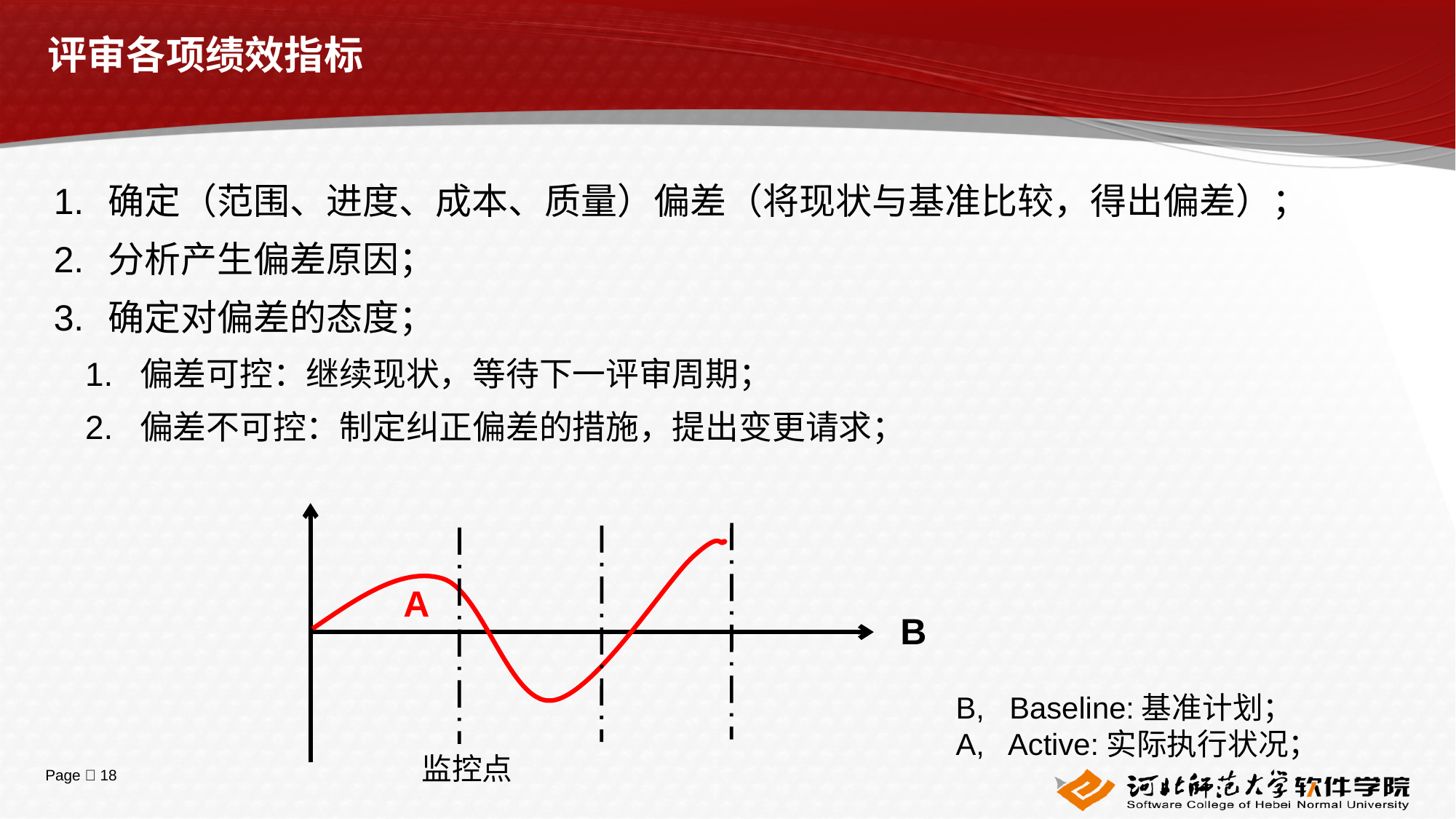

# 评审各项绩效指标
确定（范围、进度、成本、质量）偏差（将现状与基准比较，得出偏差）；
分析产生偏差原因；
确定对偏差的态度；
偏差可控：继续现状，等待下一评审周期；
偏差不可控：制定纠正偏差的措施，提出变更请求；
B

A
B,   Baseline:基准计划；
A,   Active:实际执行状况；
监控点